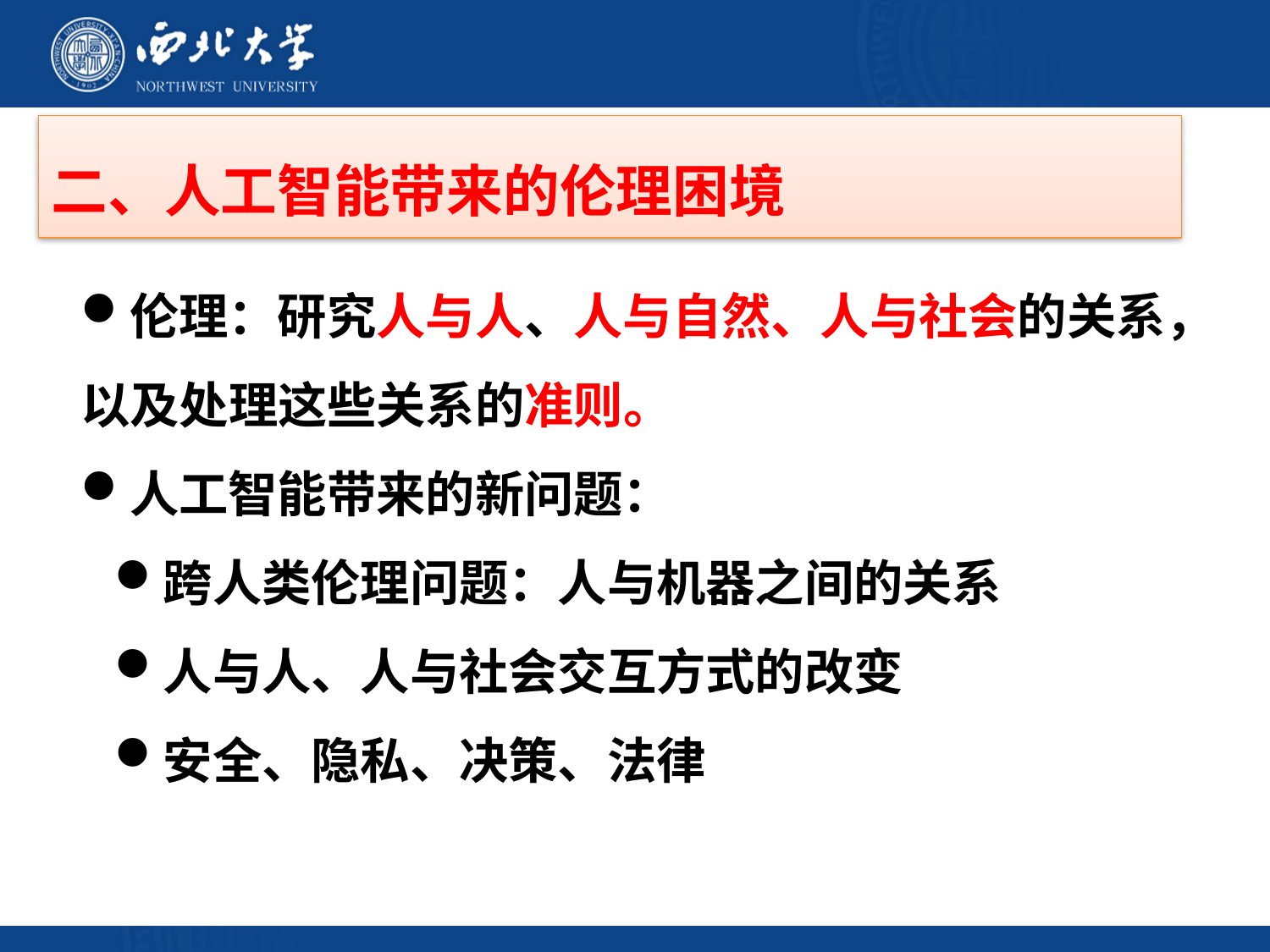

二、人工智能带来的伦理困境
伦理：研究人与人、人与自然、人与社会的关系，以及处理这些关系的准则。
人工智能带来的新问题：
跨人类伦理问题：人与机器之间的关系
人与人、人与社会交互方式的改变
安全、隐私、决策、法律